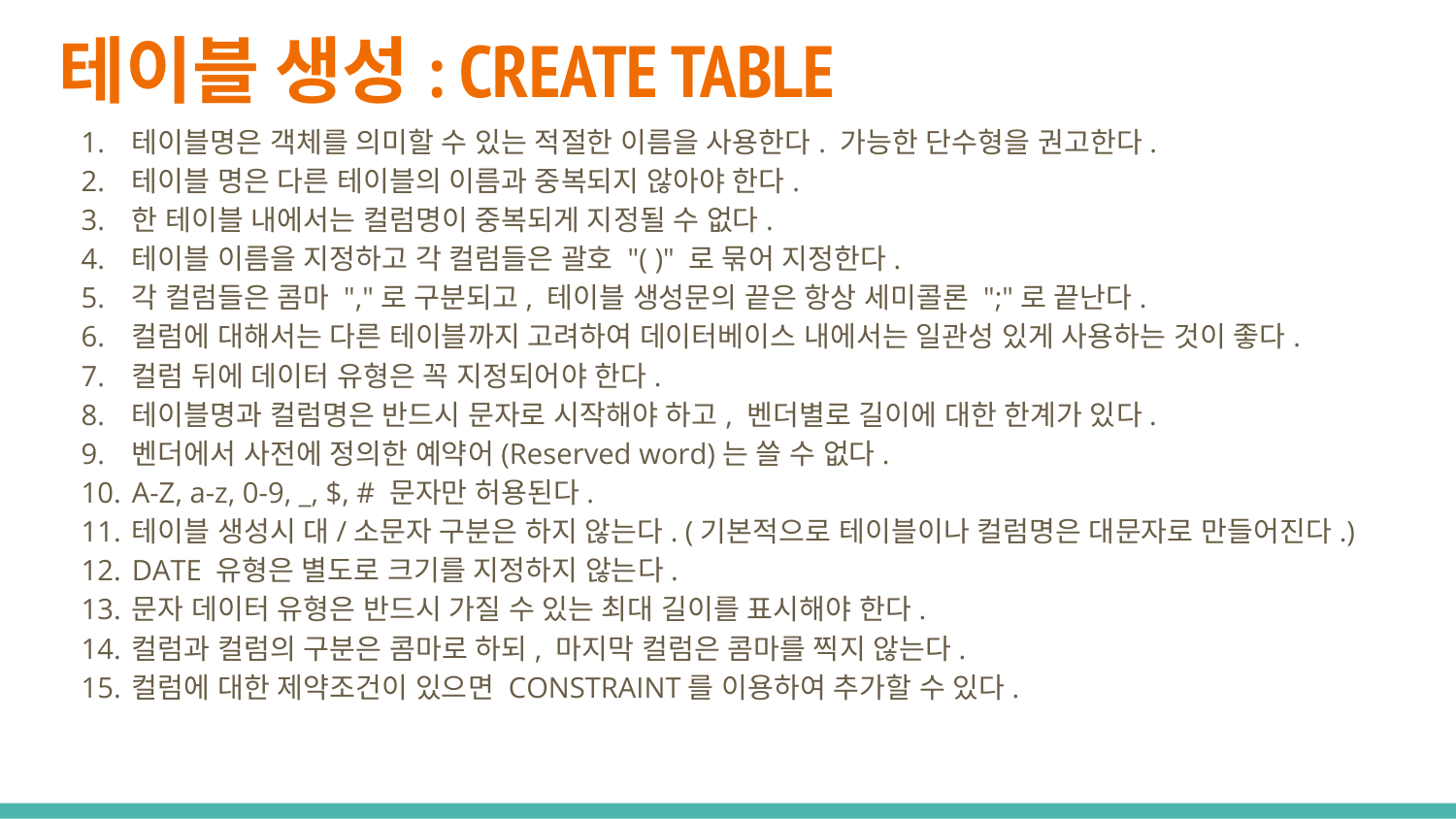

# 테이블 생성: CREATE TABLE
테이블명은 객체를 의미할 수 있는 적절한 이름을 사용한다. 가능한 단수형을 권고한다.
테이블 명은 다른 테이블의 이름과 중복되지 않아야 한다.
한 테이블 내에서는 컬럼명이 중복되게 지정될 수 없다.
테이블 이름을 지정하고 각 컬럼들은 괄호 "( )" 로 묶어 지정한다.
각 컬럼들은 콤마 ","로 구분되고, 테이블 생성문의 끝은 항상 세미콜론 ";"로 끝난다.
컬럼에 대해서는 다른 테이블까지 고려하여 데이터베이스 내에서는 일관성 있게 사용하는 것이 좋다.
컬럼 뒤에 데이터 유형은 꼭 지정되어야 한다.
테이블명과 컬럼명은 반드시 문자로 시작해야 하고, 벤더별로 길이에 대한 한계가 있다.
벤더에서 사전에 정의한 예약어(Reserved word)는 쓸 수 없다.
A-Z, a-z, 0-9, _, $, # 문자만 허용된다.
테이블 생성시 대/소문자 구분은 하지 않는다. (기본적으로 테이블이나 컬럼명은 대문자로 만들어진다.)
DATE 유형은 별도로 크기를 지정하지 않는다.
문자 데이터 유형은 반드시 가질 수 있는 최대 길이를 표시해야 한다.
컬럼과 컬럼의 구분은 콤마로 하되, 마지막 컬럼은 콤마를 찍지 않는다.
컬럼에 대한 제약조건이 있으면 CONSTRAINT를 이용하여 추가할 수 있다.